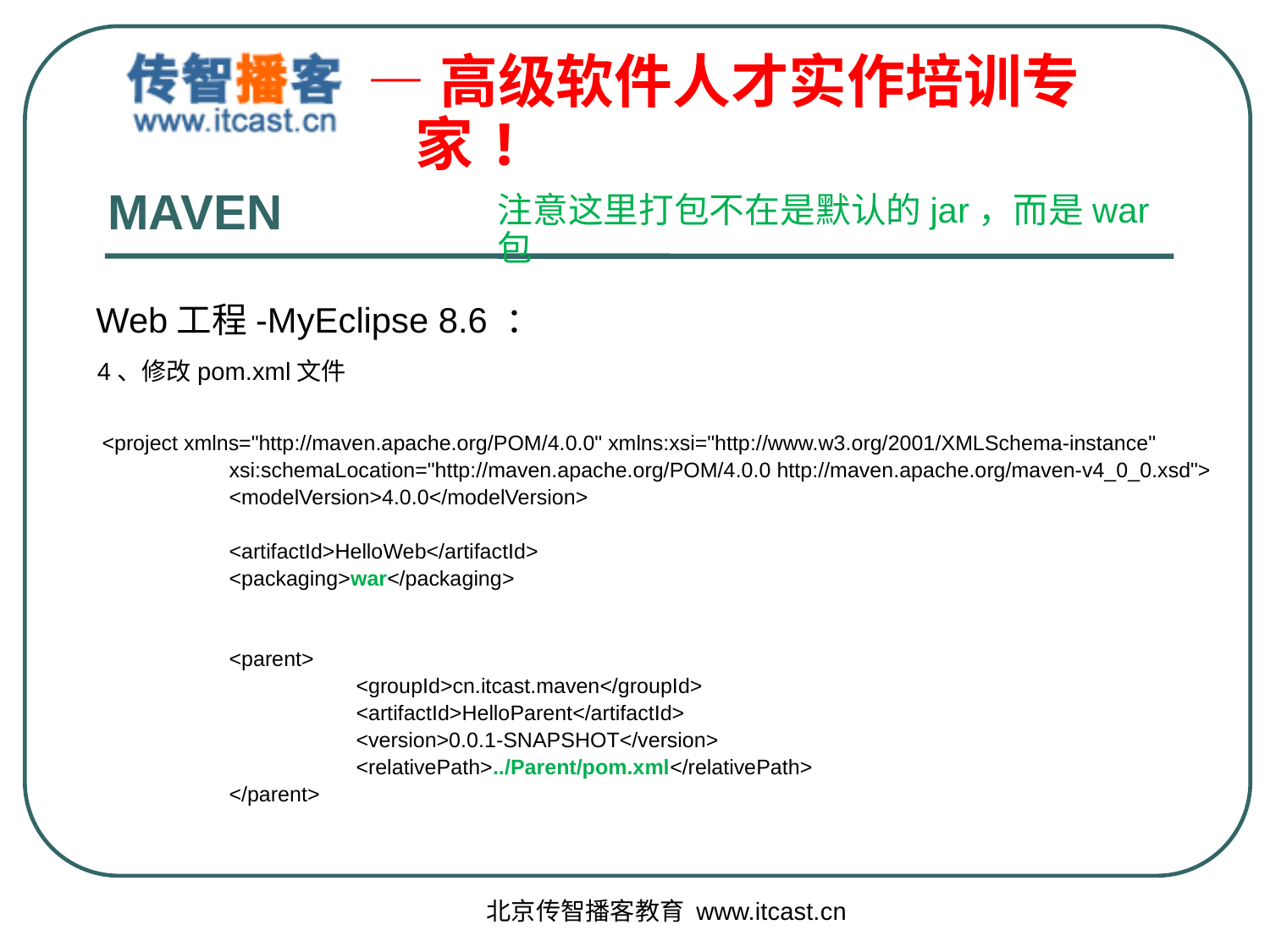

# MAVEN
注意这里打包不在是默认的jar，而是war包
Web工程-MyEclipse 8.6 ：
4、修改pom.xml文件
<project xmlns="http://maven.apache.org/POM/4.0.0" xmlns:xsi="http://www.w3.org/2001/XMLSchema-instance"
	xsi:schemaLocation="http://maven.apache.org/POM/4.0.0 http://maven.apache.org/maven-v4_0_0.xsd">
	<modelVersion>4.0.0</modelVersion>

	<artifactId>HelloWeb</artifactId>
	<packaging>war</packaging>

	<parent>
		<groupId>cn.itcast.maven</groupId>
		<artifactId>HelloParent</artifactId>
		<version>0.0.1-SNAPSHOT</version>
		<relativePath>../Parent/pom.xml</relativePath>
	</parent>
北京传智播客教育 www.itcast.cn